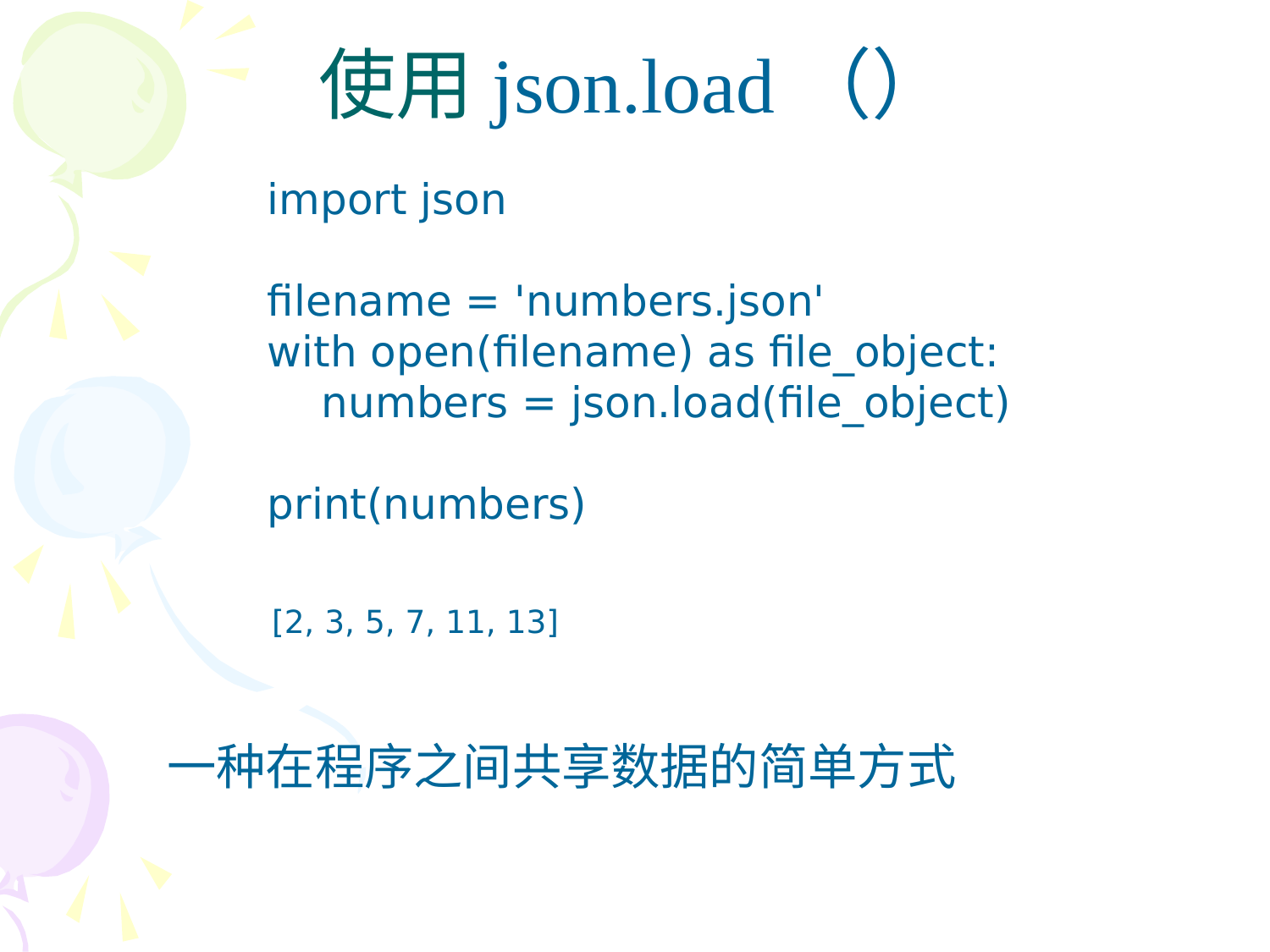

# 使用json.load（）
import json

filename = 'numbers.json'
with open(filename) as file_object:
    numbers = json.load(file_object)

print(numbers)
[2, 3, 5, 7, 11, 13]
一种在程序之间共享数据的简单方式